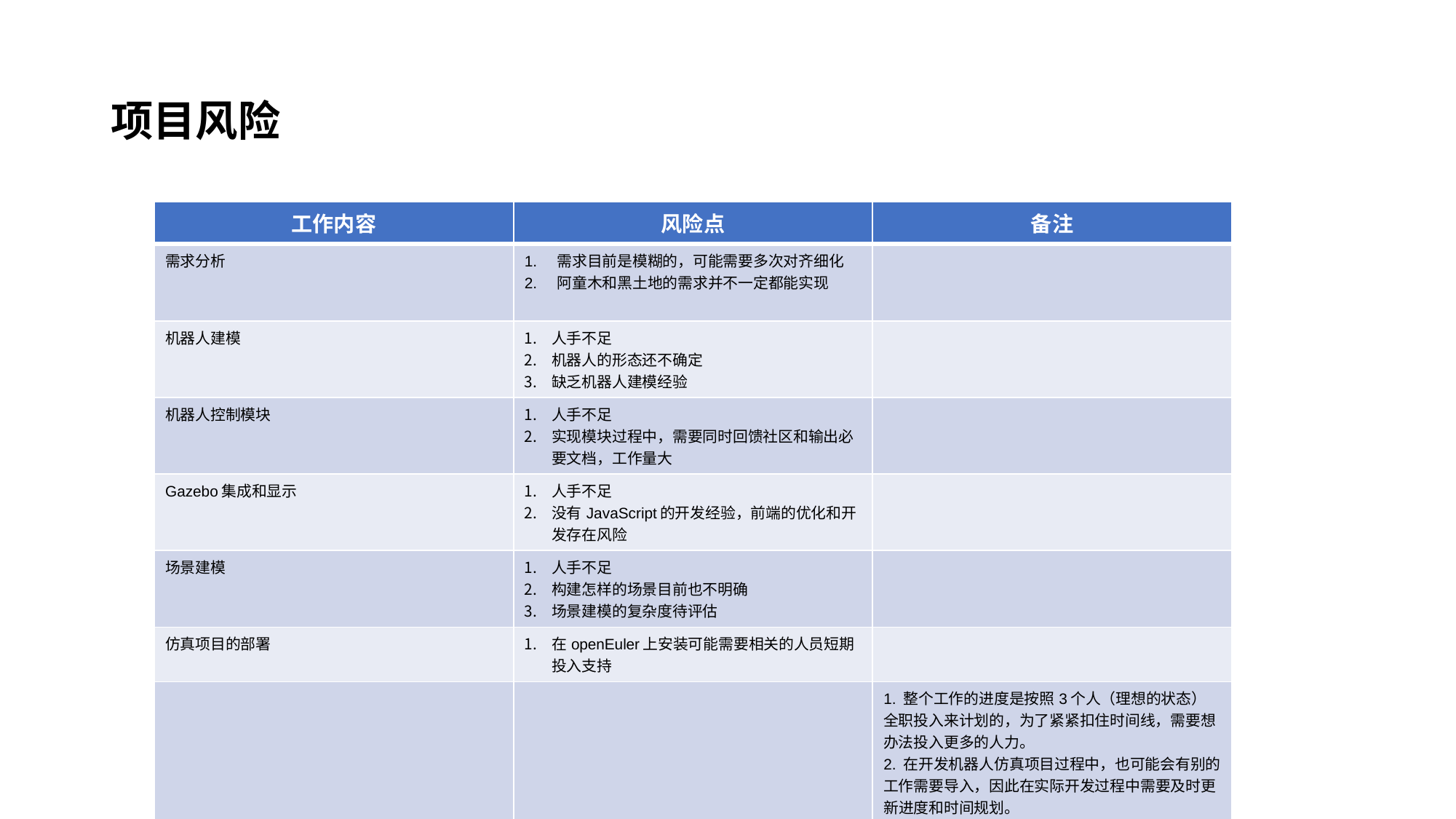

# 项目风险
| 工作内容 | 风险点 | 备注 |
| --- | --- | --- |
| 需求分析 | 1. 需求目前是模糊的，可能需要多次对齐细化 2. 阿童木和黑土地的需求并不一定都能实现 |  |
| 机器人建模 | 人手不足 机器人的形态还不确定 缺乏机器人建模经验 |  |
| 机器人控制模块 | 人手不足 实现模块过程中，需要同时回馈社区和输出必要文档，工作量大 |  |
| Gazebo集成和显示 | 人手不足 没有JavaScript的开发经验，前端的优化和开发存在风险 |  |
| 场景建模 | 人手不足 构建怎样的场景目前也不明确 场景建模的复杂度待评估 |  |
| 仿真项目的部署 | 在openEuler上安装可能需要相关的人员短期投入支持 |  |
|  |  | 1. 整个工作的进度是按照3个人（理想的状态）全职投入来计划的，为了紧紧扣住时间线，需要想办法投入更多的人力。 2. 在开发机器人仿真项目过程中，也可能会有别的工作需要导入，因此在实际开发过程中需要及时更新进度和时间规划。 |